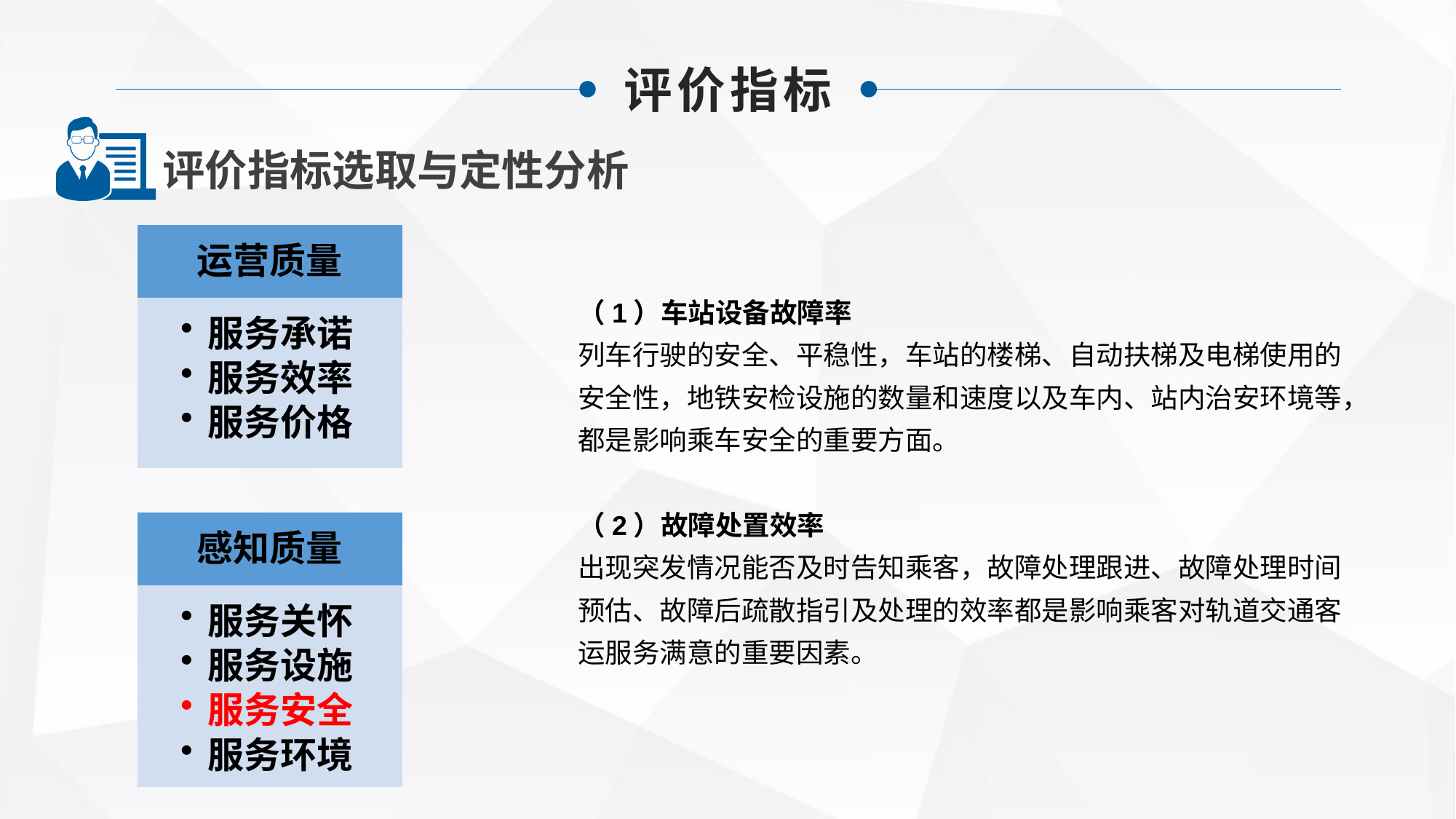

评价指标选取与定性分析
运营质量
服务承诺
服务效率
服务价格
感知质量
感知质量
服务关怀
服务设施
服务安全
服务环境
服务关怀
服务设施
服务安全
服务环境
（1）车站设备故障率
列车行驶的安全、平稳性，车站的楼梯、自动扶梯及电梯使用的安全性，地铁安检设施的数量和速度以及车内、站内治安环境等，都是影响乘车安全的重要方面。

（2）故障处置效率
出现突发情况能否及时告知乘客，故障处理跟进、故障处理时间预估、故障后疏散指引及处理的效率都是影响乘客对轨道交通客运服务满意的重要因素。